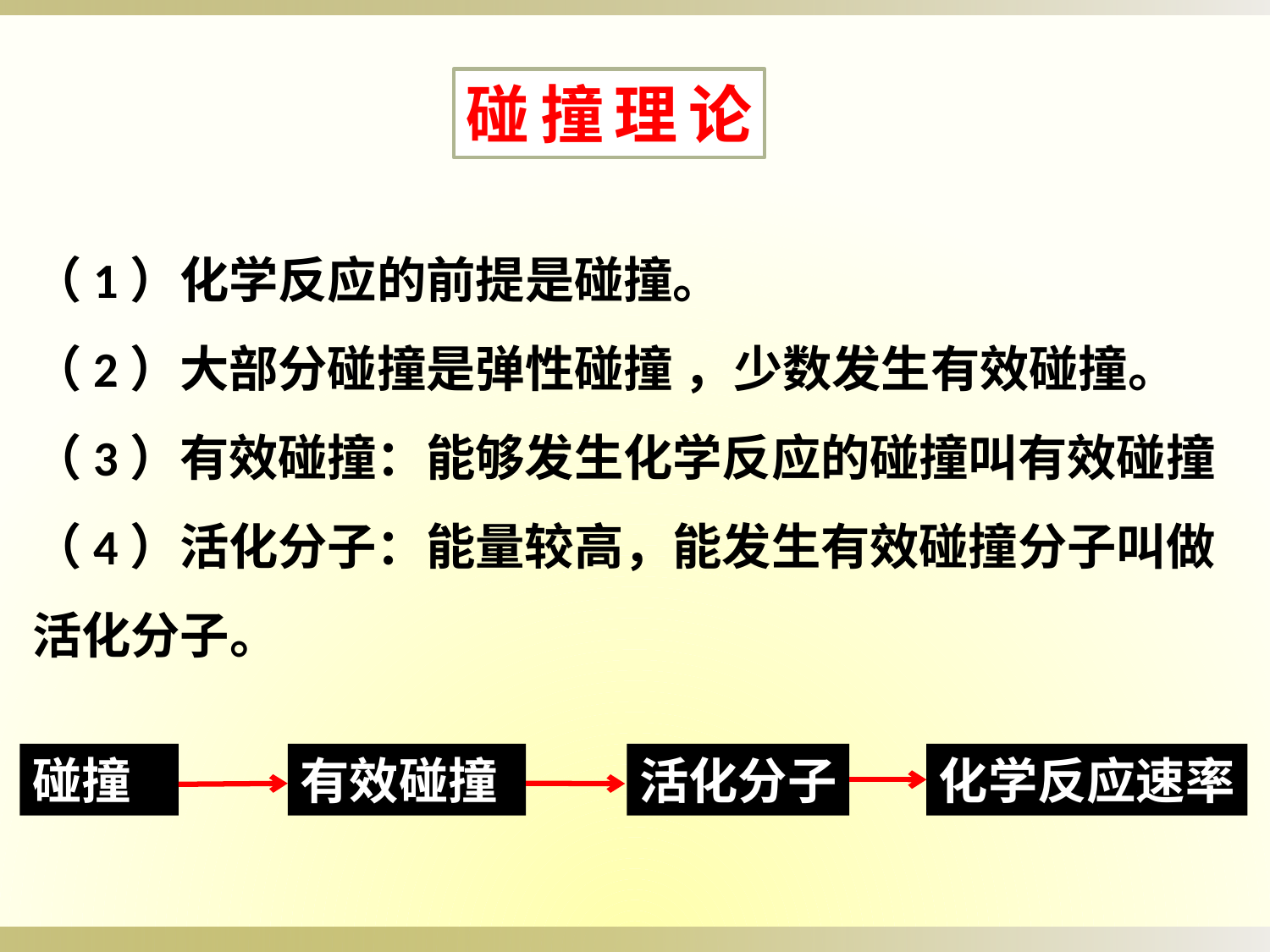

碰撞理论
（1）化学反应的前提是碰撞。
（2）大部分碰撞是弹性碰撞 ，少数发生有效碰撞。
（3）有效碰撞：能够发生化学反应的碰撞叫有效碰撞
（4）活化分子：能量较高，能发生有效碰撞分子叫做活化分子。
碰撞
有效碰撞
活化分子
化学反应速率